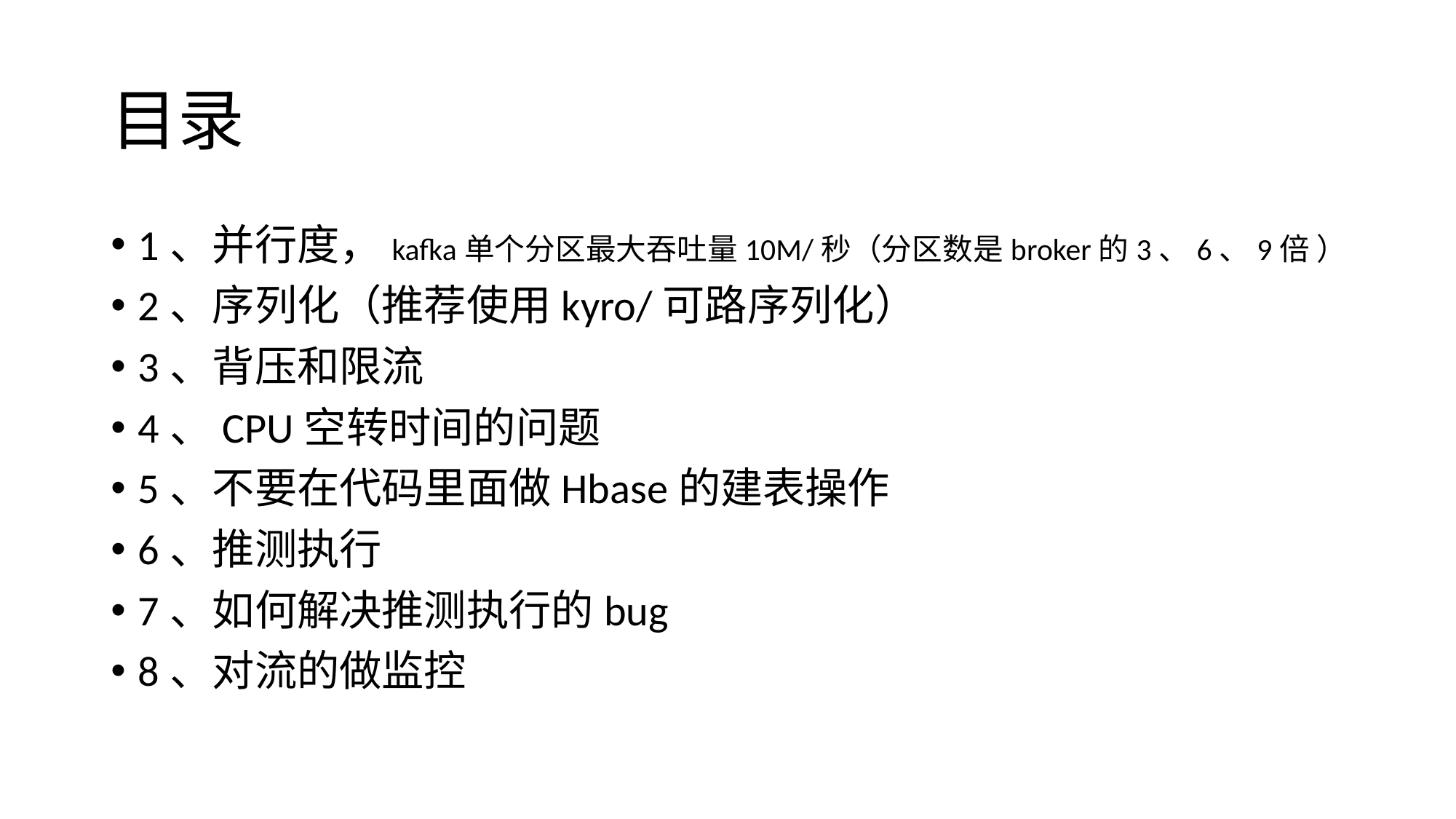

# 目录
1、并行度，kafka单个分区最大吞吐量10M/秒（分区数是broker的3、6、9倍 ）
2、序列化（推荐使用kyro/可路序列化）
3、背压和限流
4、CPU空转时间的问题
5、不要在代码里面做Hbase的建表操作
6、推测执行
7、如何解决推测执行的bug
8、对流的做监控